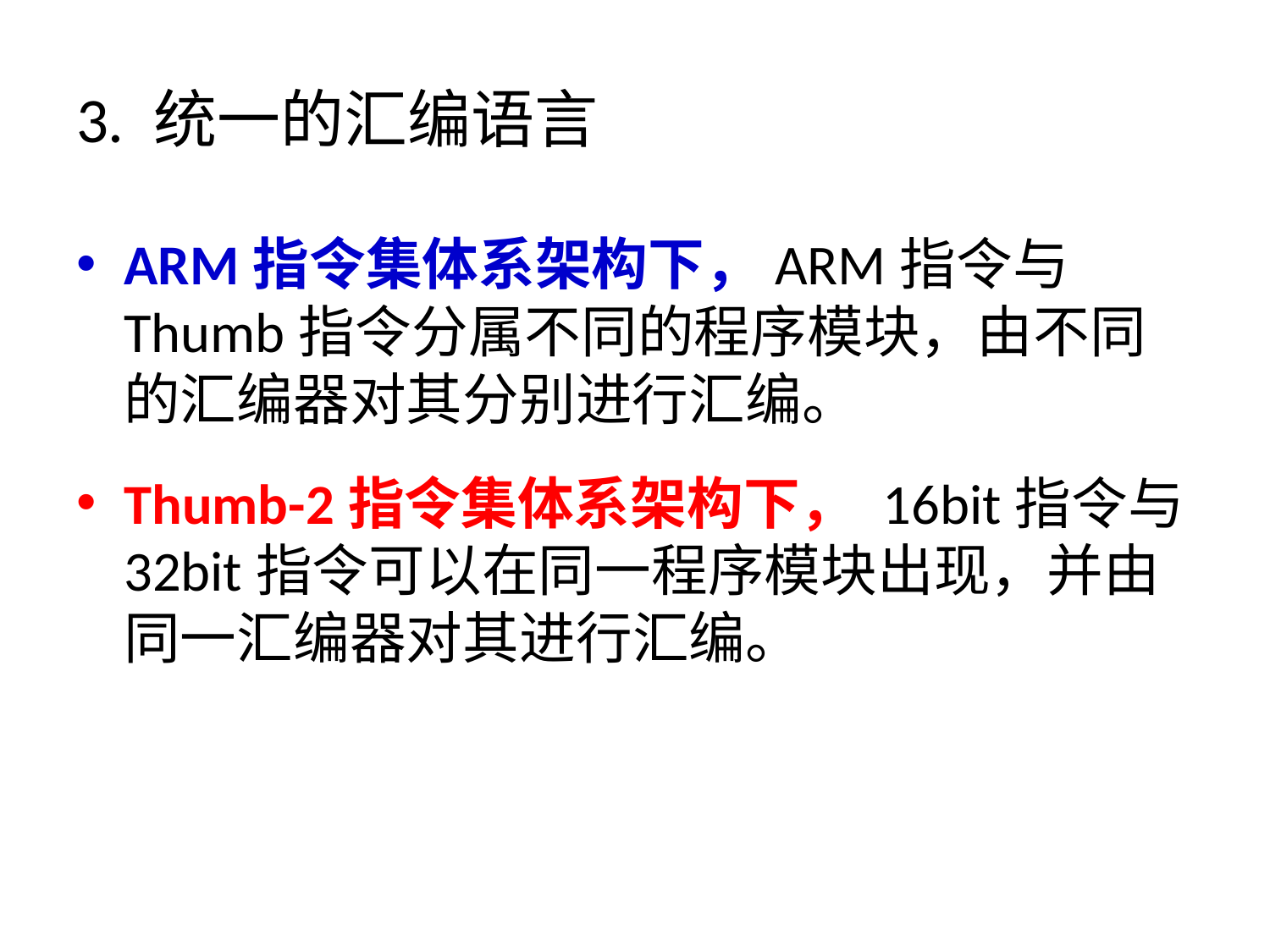

# 3. 统一的汇编语言
ARM指令集体系架构下，ARM指令与Thumb指令分属不同的程序模块，由不同的汇编器对其分别进行汇编。

Thumb-2指令集体系架构下， 16bit指令与32bit指令可以在同一程序模块出现，并由同一汇编器对其进行汇编。